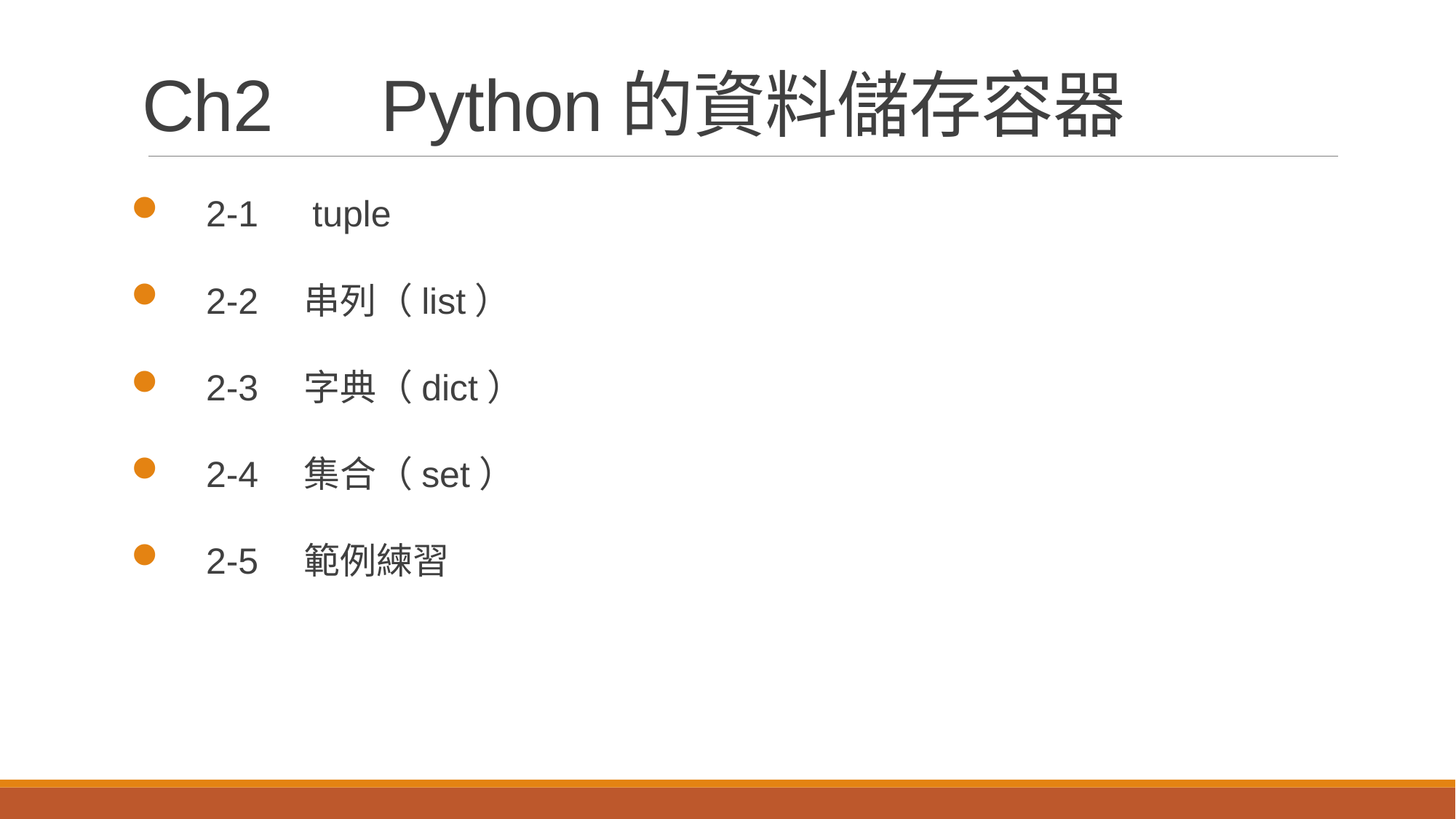

# Ch2　Python的資料儲存容器
2-1　tuple
2-2　串列（list）
2-3　字典（dict）
2-4　集合（set）
2-5　範例練習